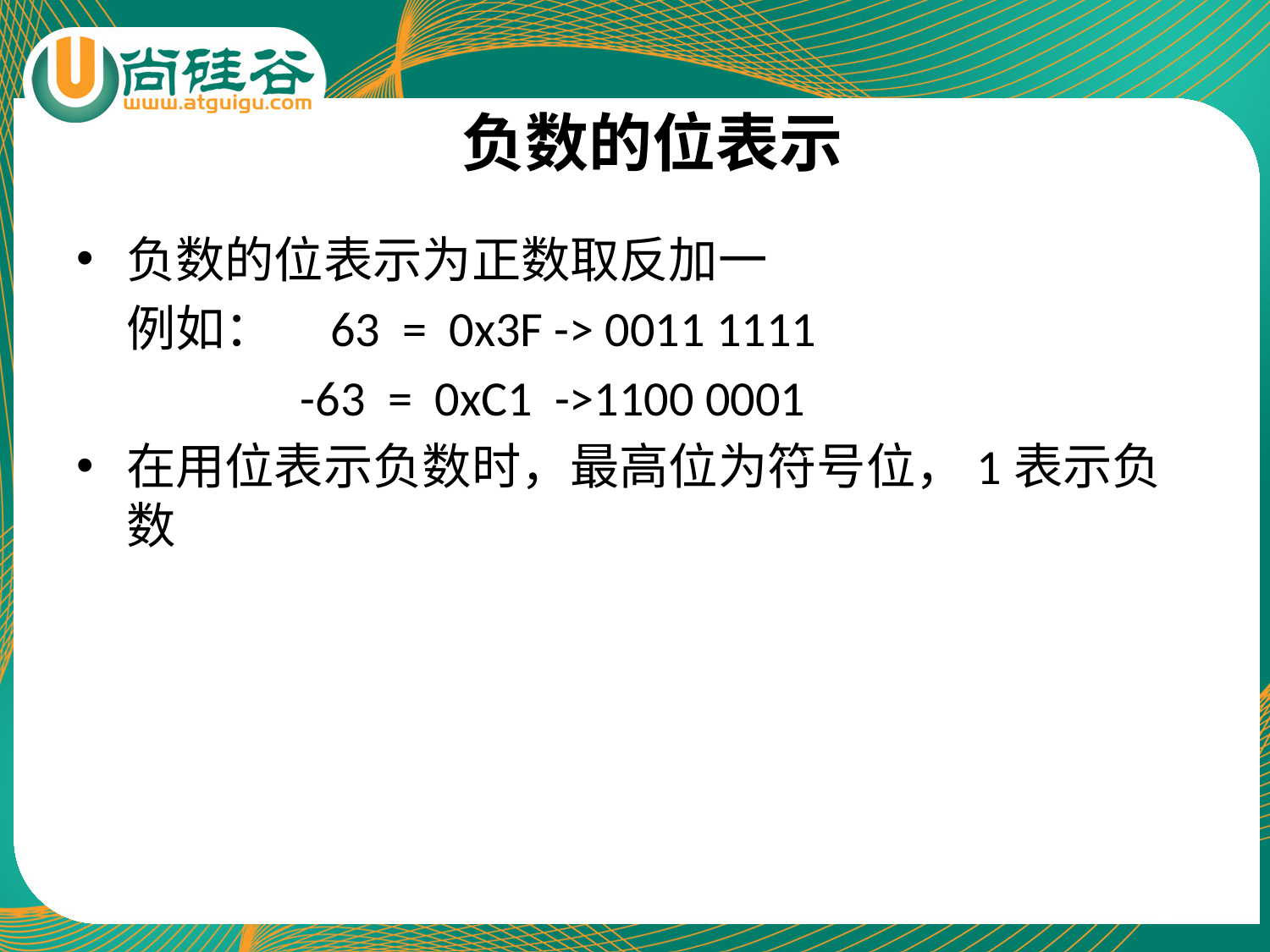

# 负数的位表示
负数的位表示为正数取反加一
	例如：    63  =  0x3F -> 0011 1111
                    -63  =  0xC1  ->1100 0001
在用位表示负数时，最高位为符号位，1表示负数